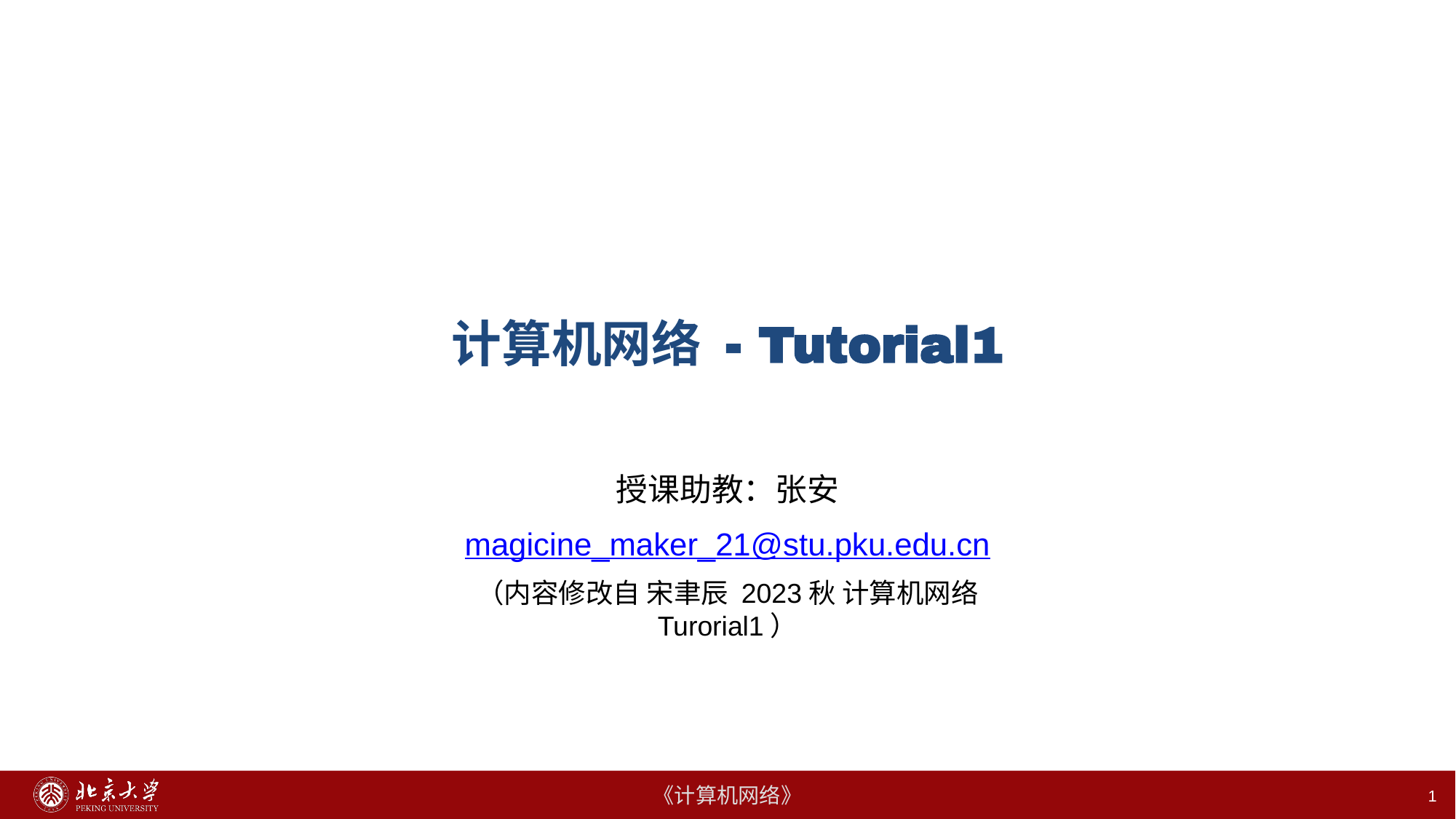

# 计算机网络 - Tutorial1
授课助教：张安
magicine_maker_21@stu.pku.edu.cn
（内容修改自 宋聿辰 2023秋 计算机网络 Turorial1）
1